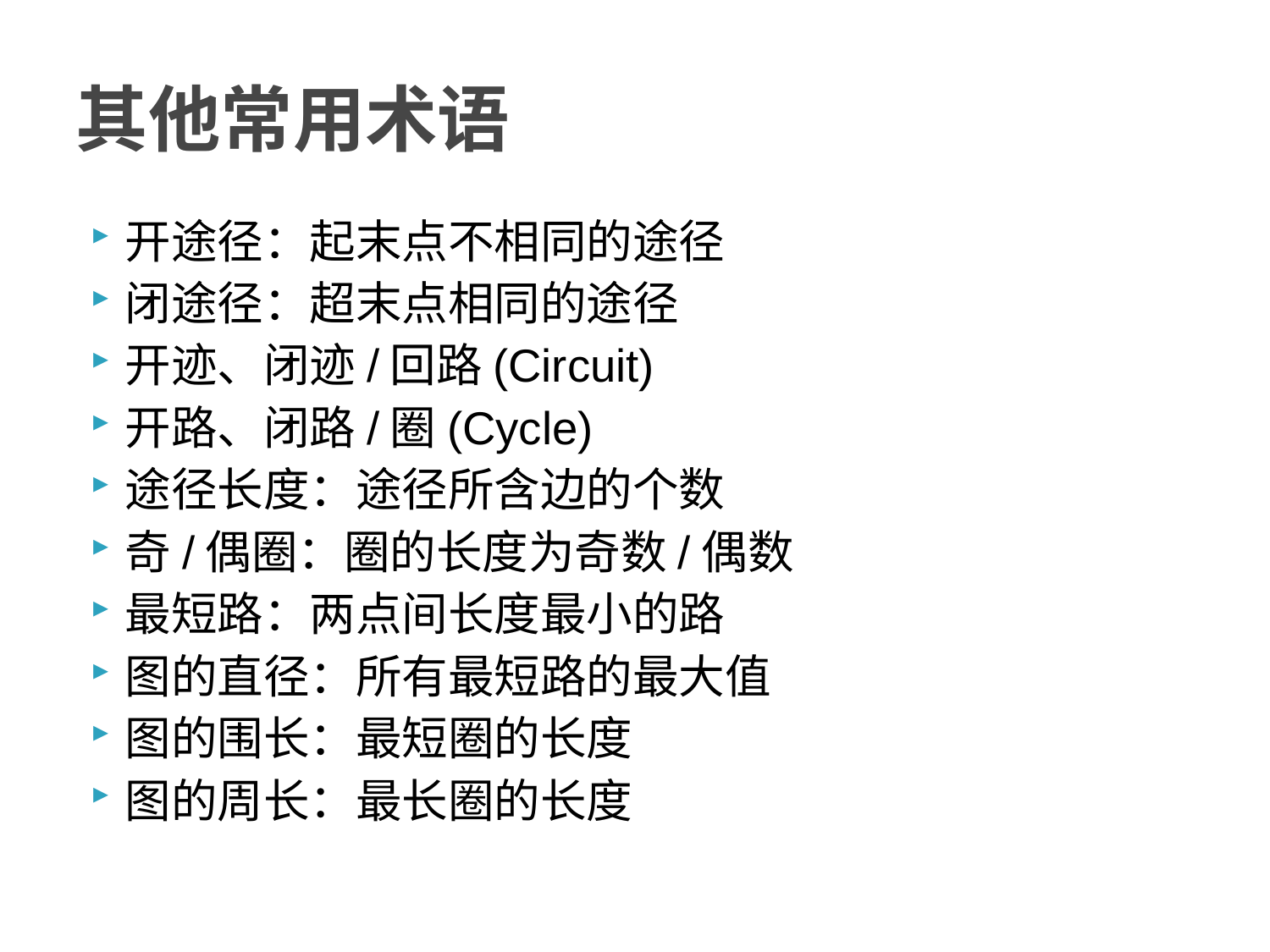

# 其他常用术语
开途径：起末点不相同的途径
闭途径：超末点相同的途径
开迹、闭迹/回路(Circuit)
开路、闭路/圈(Cycle)
途径长度：途径所含边的个数
奇/偶圈：圈的长度为奇数/偶数
最短路：两点间长度最小的路
图的直径：所有最短路的最大值
图的围长：最短圈的长度
图的周长：最长圈的长度